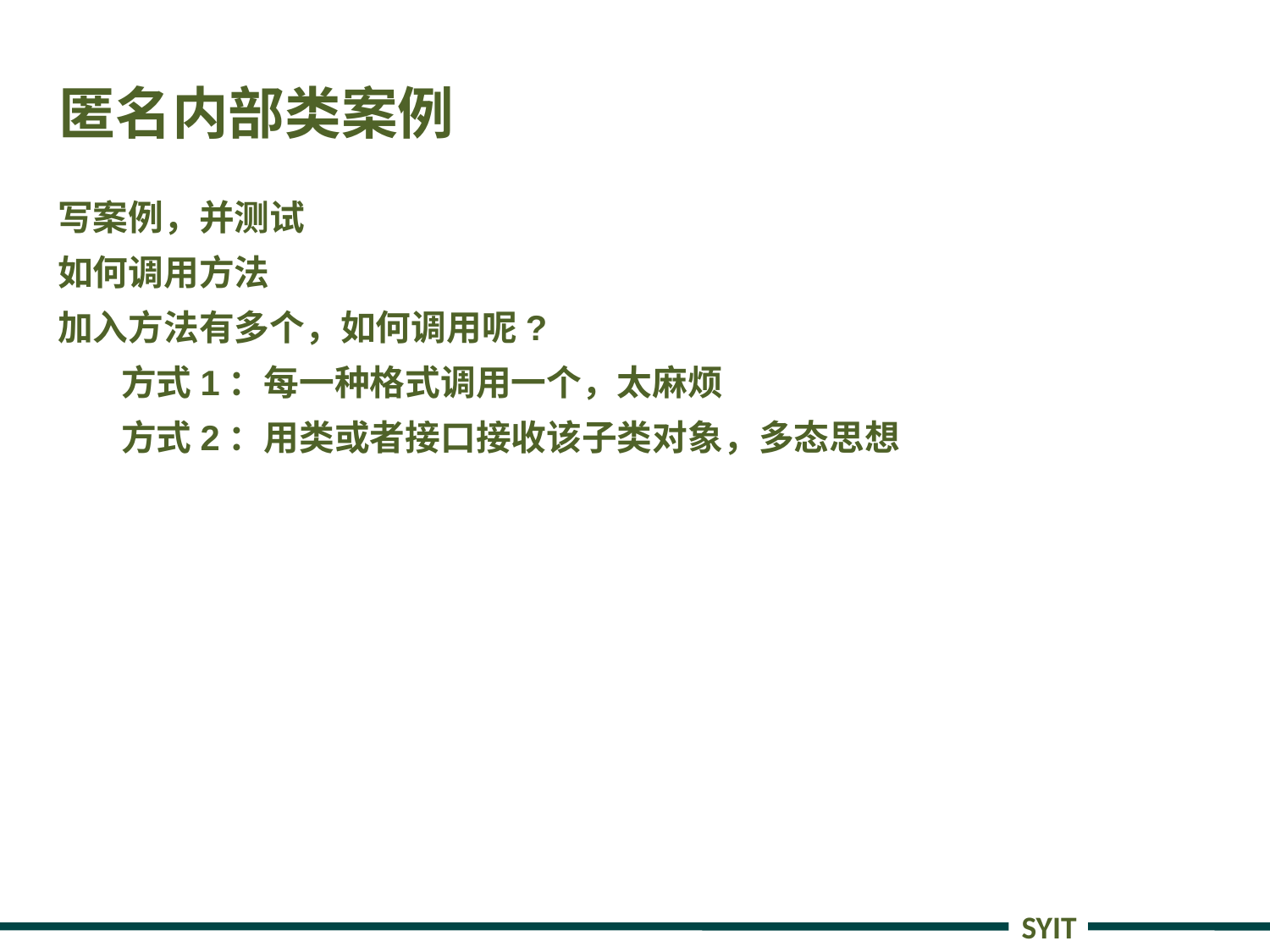

# 匿名内部类案例
写案例，并测试
如何调用方法
加入方法有多个，如何调用呢?
方式1：每一种格式调用一个，太麻烦
方式2：用类或者接口接收该子类对象，多态思想
SYIT